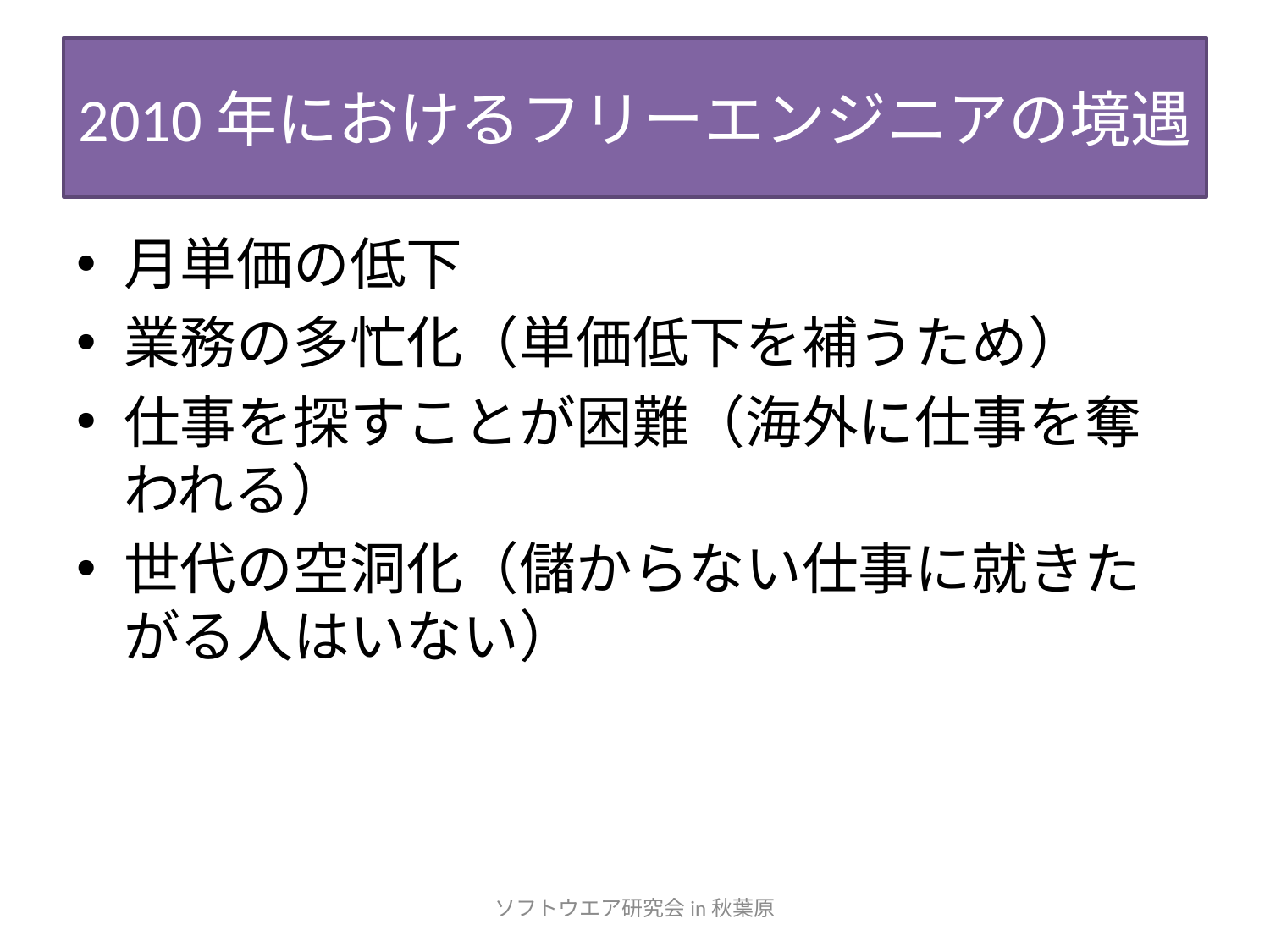

# 2010年におけるフリーエンジニアの境遇
月単価の低下
業務の多忙化（単価低下を補うため）
仕事を探すことが困難（海外に仕事を奪われる）
世代の空洞化（儲からない仕事に就きたがる人はいない）
ソフトウエア研究会in秋葉原